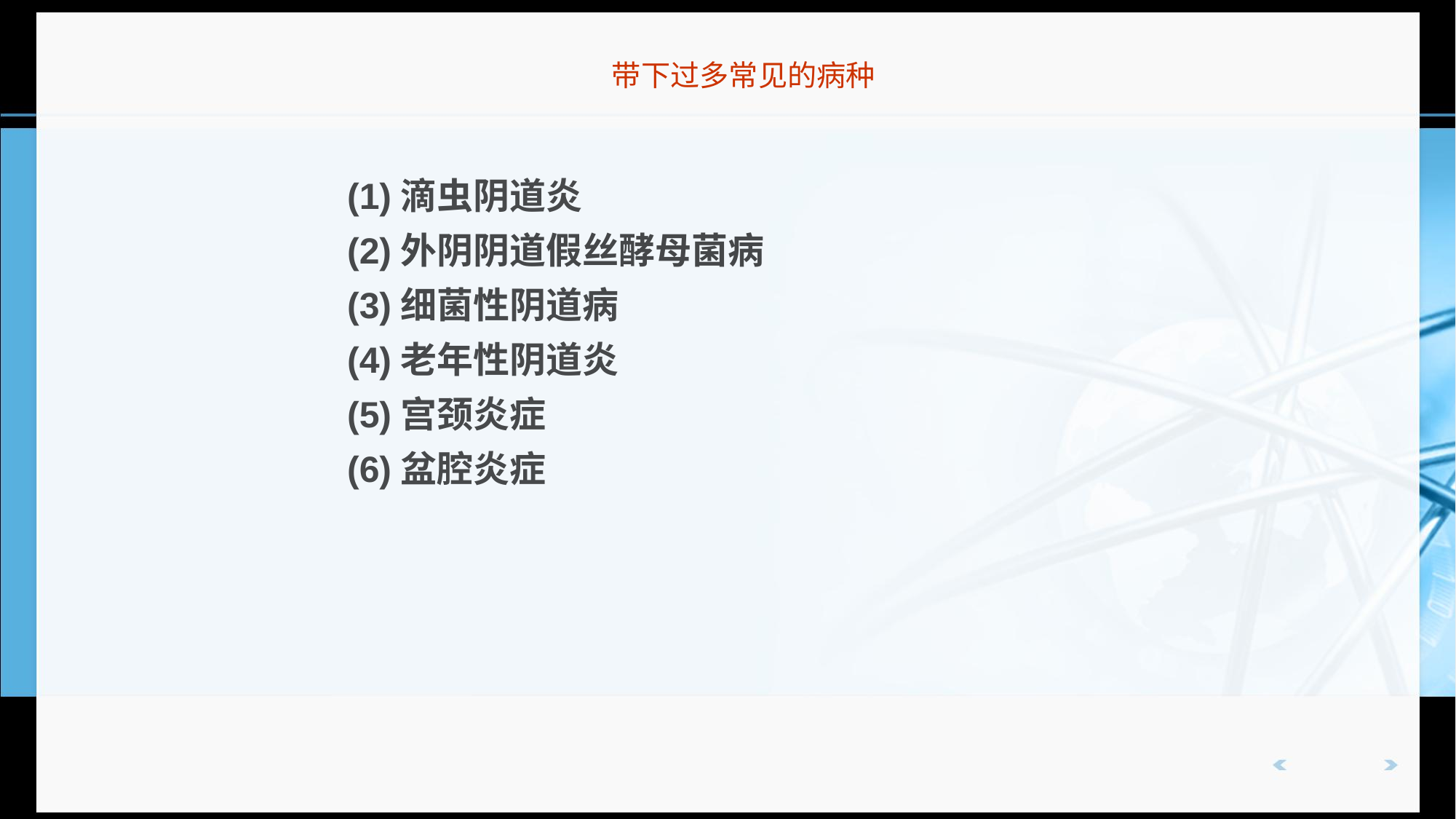

# 带下过多常见的病种

        (1)滴虫阴道炎
        (2)外阴阴道假丝酵母菌病
        (3)细菌性阴道病
        (4)老年性阴道炎
        (5)宫颈炎症
        (6)盆腔炎症